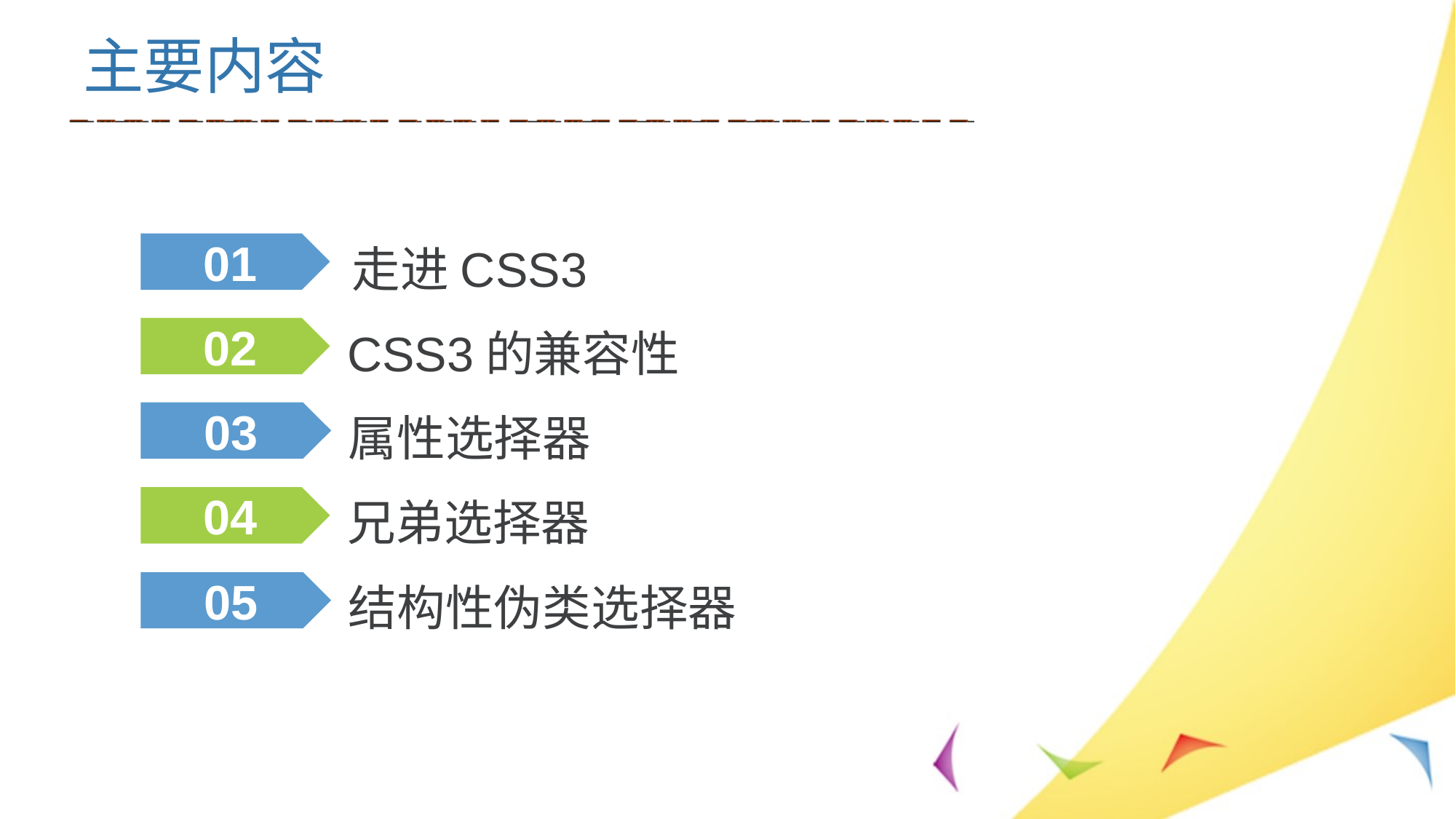

主要内容
01
走进CSS3
CSS3的兼容性
02
属性选择器
03
兄弟选择器
04
结构性伪类选择器
05